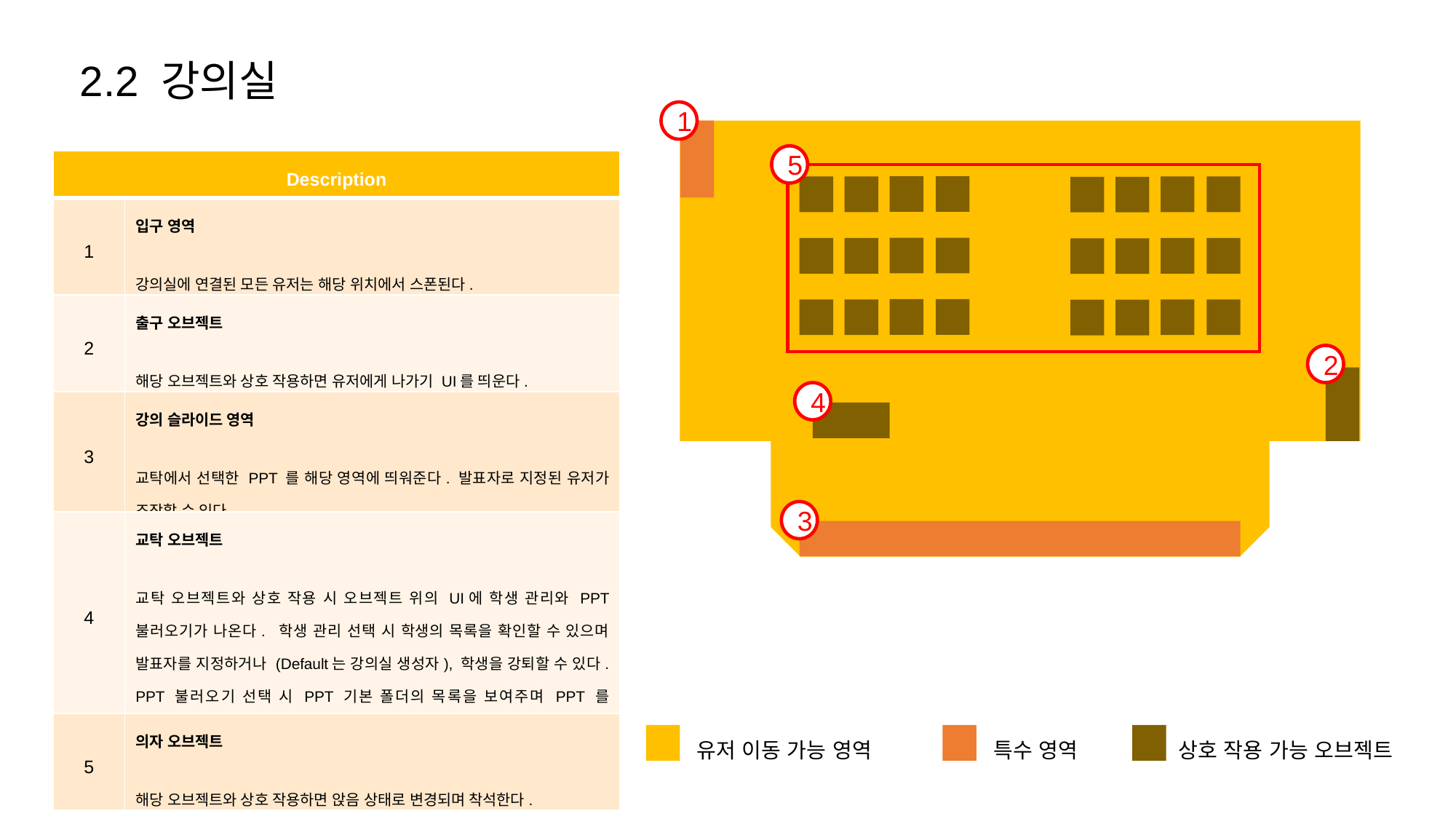

2.2 강의실
1

5
| Description |  |
| --- | --- |
| 1 | 입구 영역 강의실에 연결된 모든 유저는 해당 위치에서 스폰된다. |
| 2 | 출구 오브젝트 해당 오브젝트와 상호 작용하면 유저에게 나가기 UI를 띄운다. |
| 3 | 강의 슬라이드 영역 교탁에서 선택한 PPT 를 해당 영역에 띄워준다. 발표자로 지정된 유저가 조작할 수 있다. |
| 4 | 교탁 오브젝트 교탁 오브젝트와 상호 작용 시 오브젝트 위의 UI에 학생 관리와 PPT 불러오기가 나온다. 학생 관리 선택 시 학생의 목록을 확인할 수 있으며 발표자를 지정하거나 (Default는 강의실 생성자), 학생을 강퇴할 수 있다. PPT 불러오기 선택 시 PPT 기본 폴더의 목록을 보여주며 PPT 를 선택하면 강의 슬라이드 영역에 PPT를 띄워준다. |
| 5 | 의자 오브젝트 해당 오브젝트와 상호 작용하면 앉음 상태로 변경되며 착석한다. |

2

4

3

특수 영역
상호 작용 가능 오브젝트
유저 이동 가능 영역